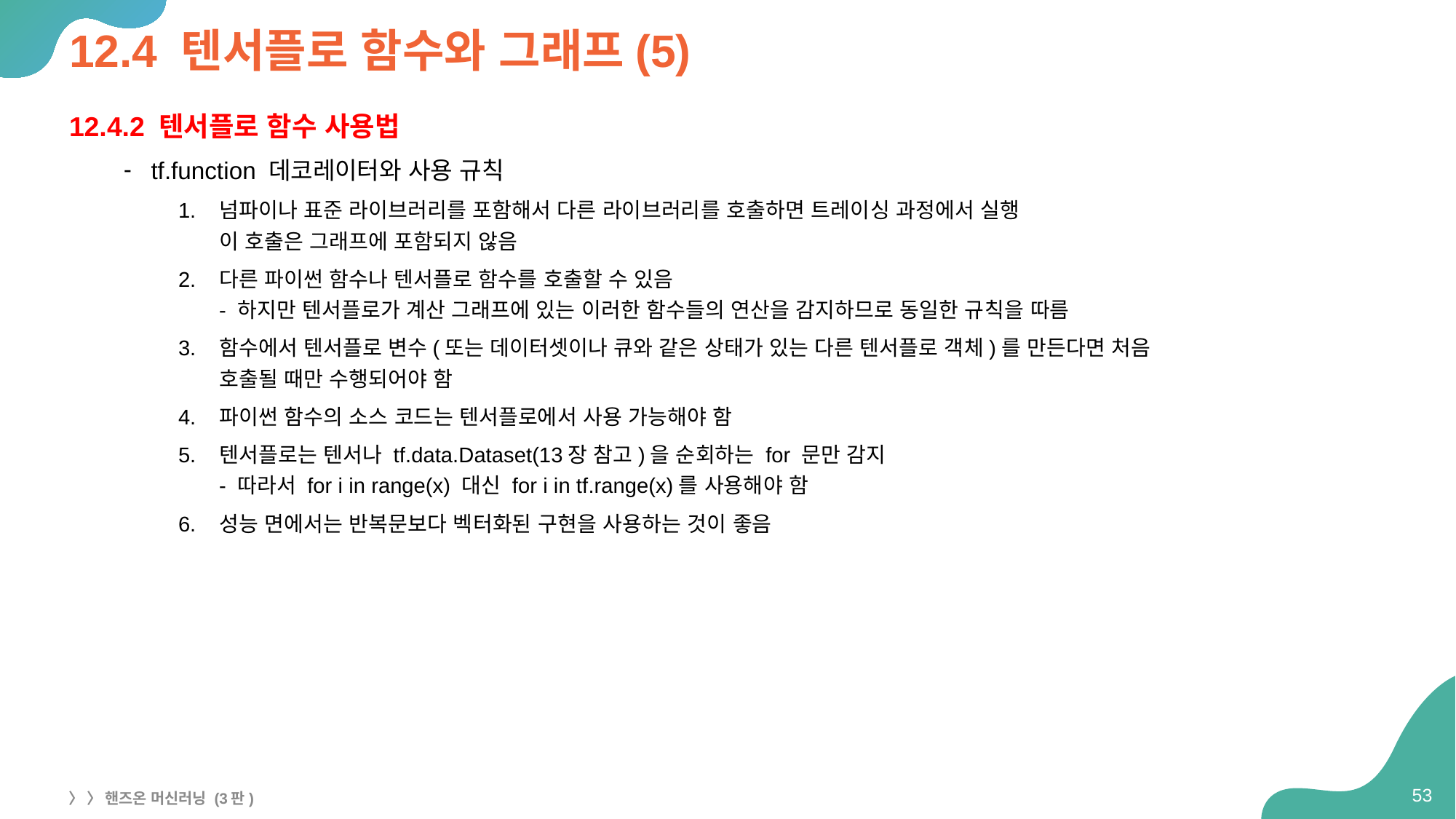

# 12.4 텐서플로 함수와 그래프(5)
12.4.2 텐서플로 함수 사용법
tf.function 데코레이터와 사용 규칙
넘파이나 표준 라이브러리를 포함해서 다른 라이브러리를 호출하면 트레이싱 과정에서 실행
이 호출은 그래프에 포함되지 않음
다른 파이썬 함수나 텐서플로 함수를 호출할 수 있음
- 하지만 텐서플로가 계산 그래프에 있는 이러한 함수들의 연산을 감지하므로 동일한 규칙을 따름
함수에서 텐서플로 변수(또는 데이터셋이나 큐와 같은 상태가 있는 다른 텐서플로 객체)를 만든다면 처음
호출될 때만 수행되어야 함
파이썬 함수의 소스 코드는 텐서플로에서 사용 가능해야 함
텐서플로는 텐서나 tf.data.Dataset(13장 참고)을 순회하는 for 문만 감지
- 따라서 for i in range(x) 대신 for i in tf.range(x)를 사용해야 함
성능 면에서는 반복문보다 벡터화된 구현을 사용하는 것이 좋음

53
〉 〉 핸즈온 머신러닝 (3판)